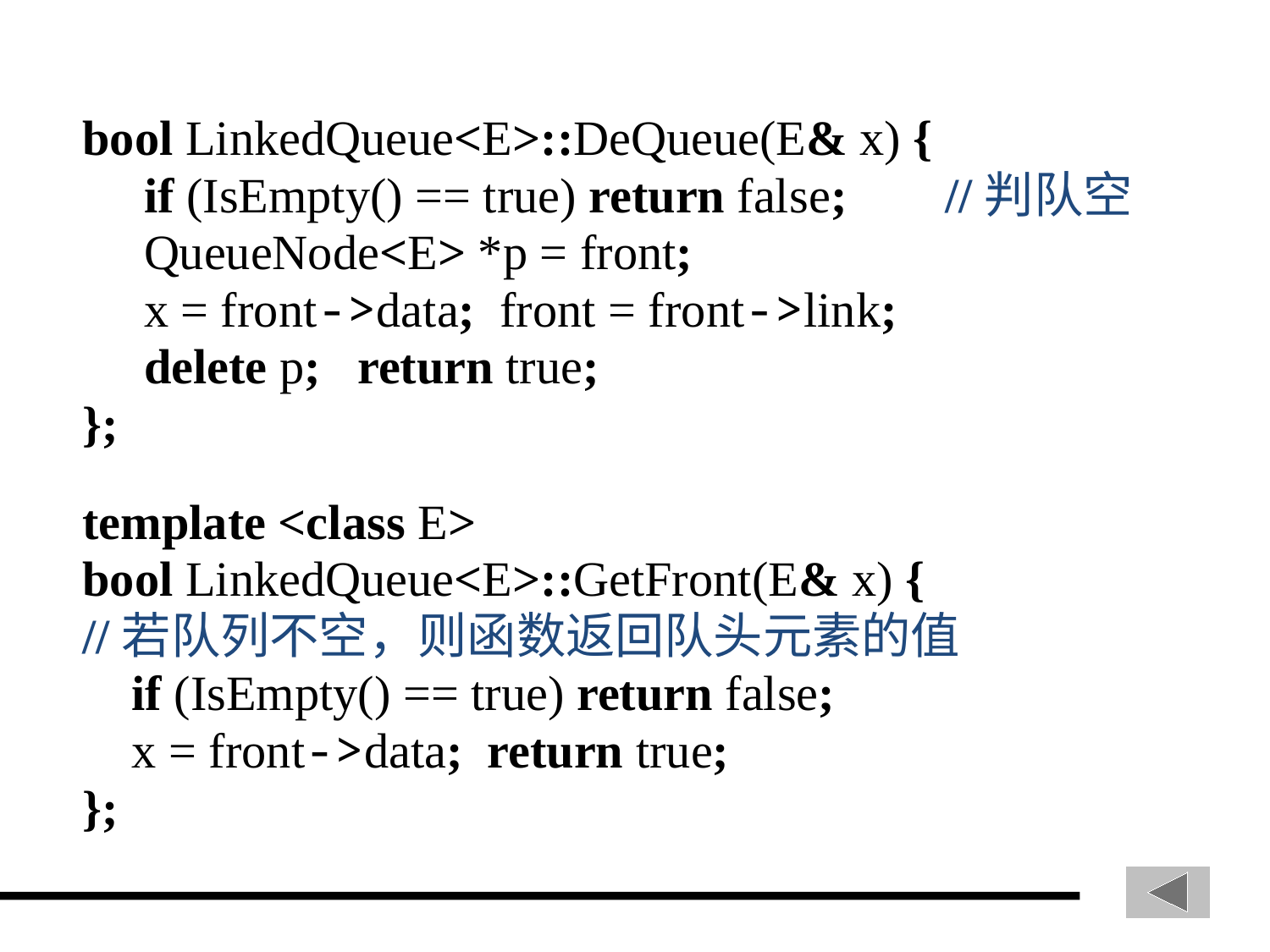

bool LinkedQueue<E>::DeQueue(E& x) {
     if (IsEmpty() == true) return false;        //判队空
     QueueNode<E> *p = front;
     x = front->data;  front = front->link;
     delete p;   return true;
};

template <class E>
bool LinkedQueue<E>::GetFront(E& x) {
//若队列不空，则函数返回队头元素的值
    if (IsEmpty() == true) return false;
    x = front->data;  return true;
};

41